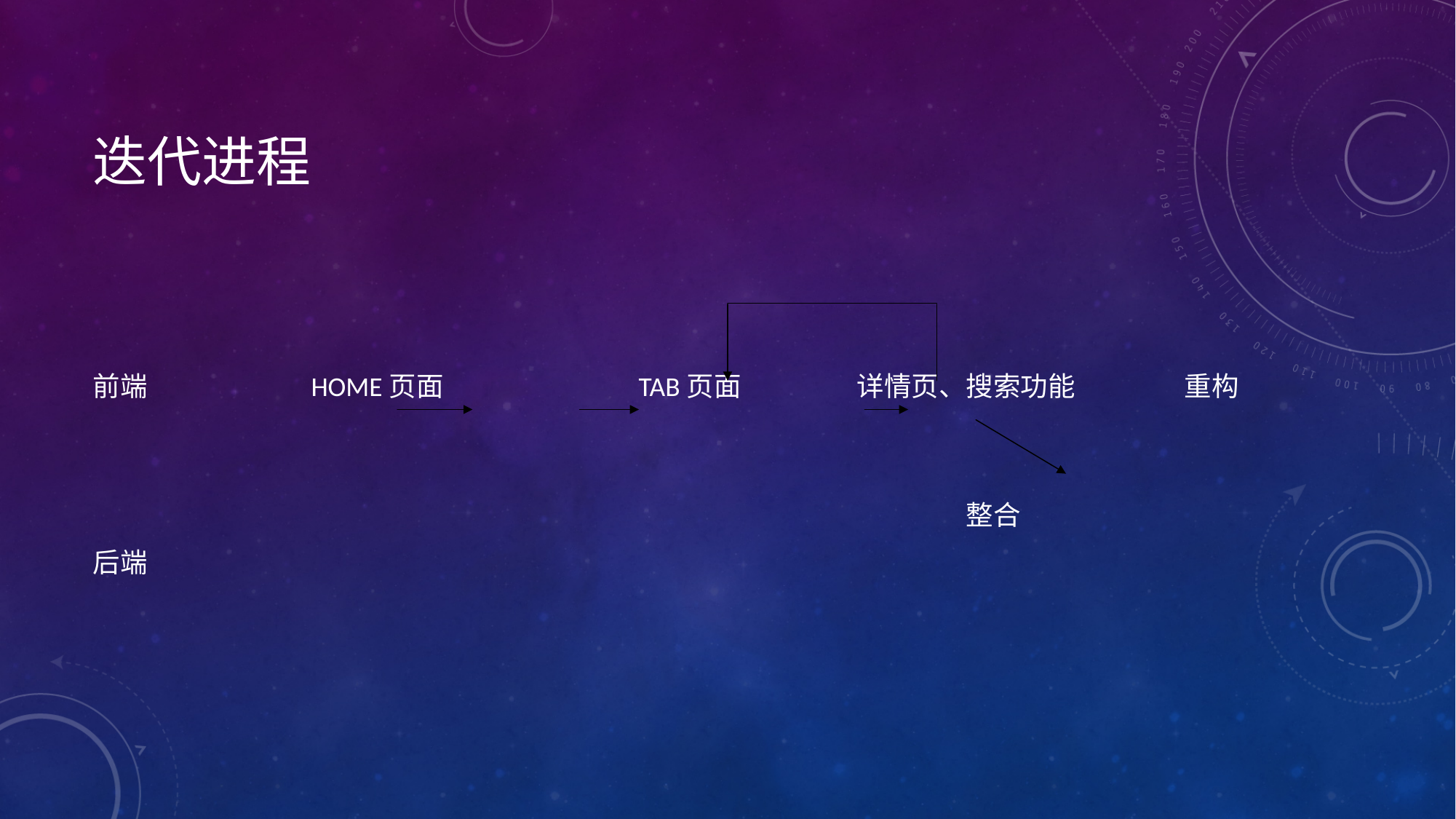

# 迭代进程
前端		HOME页面		TAB页面		详情页、搜索功能	重构

																		整合
后端